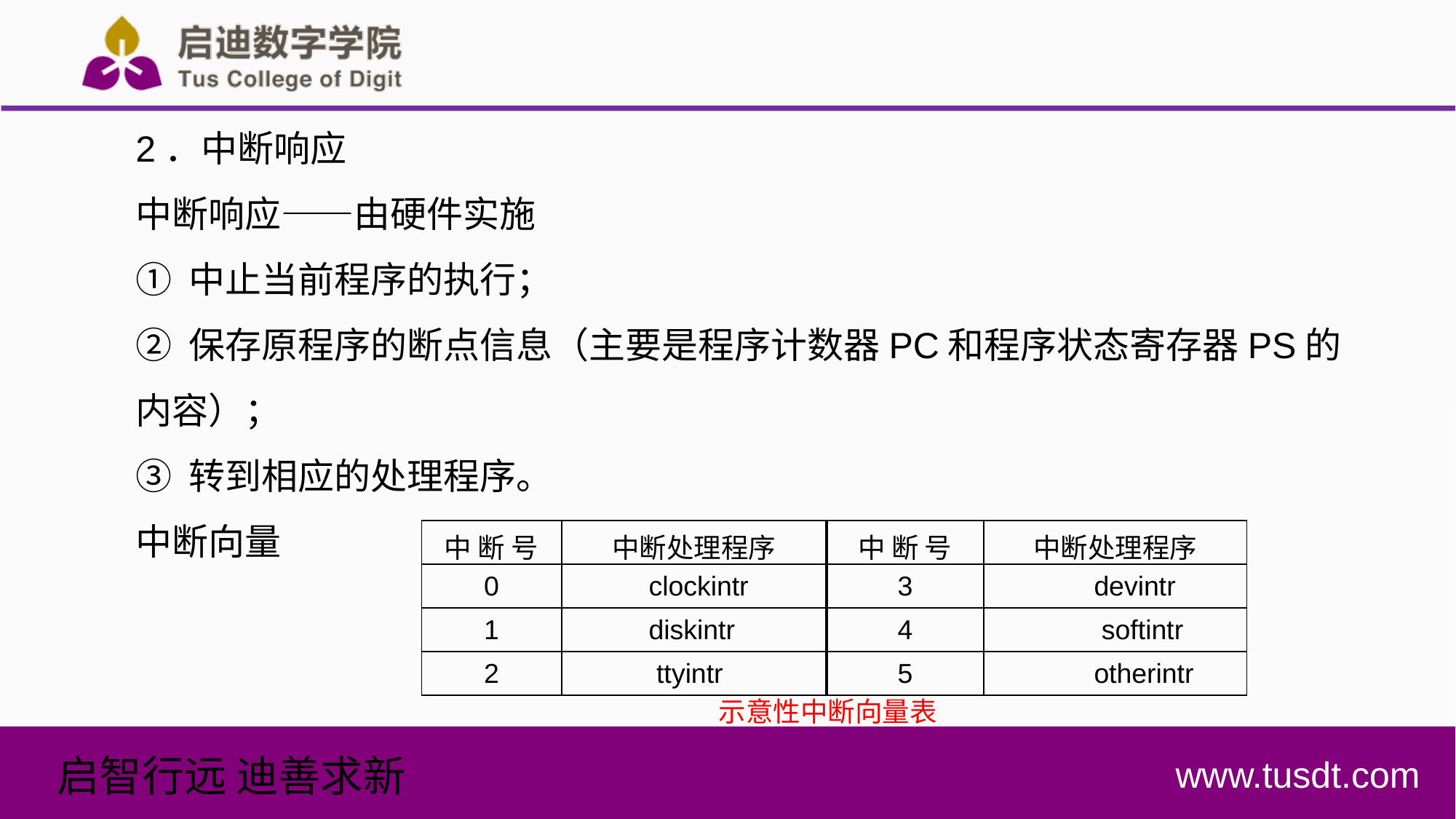

2．中断响应
中断响应——由硬件实施
① 中止当前程序的执行；
② 保存原程序的断点信息（主要是程序计数器PC和程序状态寄存器PS的内容）；
③ 转到相应的处理程序。
中断向量
| 中 断 号 | 中断处理程序 | 中 断 号 | 中断处理程序 |
| --- | --- | --- | --- |
| 0 | clockintr | 3 | devintr |
| 1 | diskintr | 4 | softintr |
| 2 | ttyintr | 5 | otherintr |
示意性中断向量表